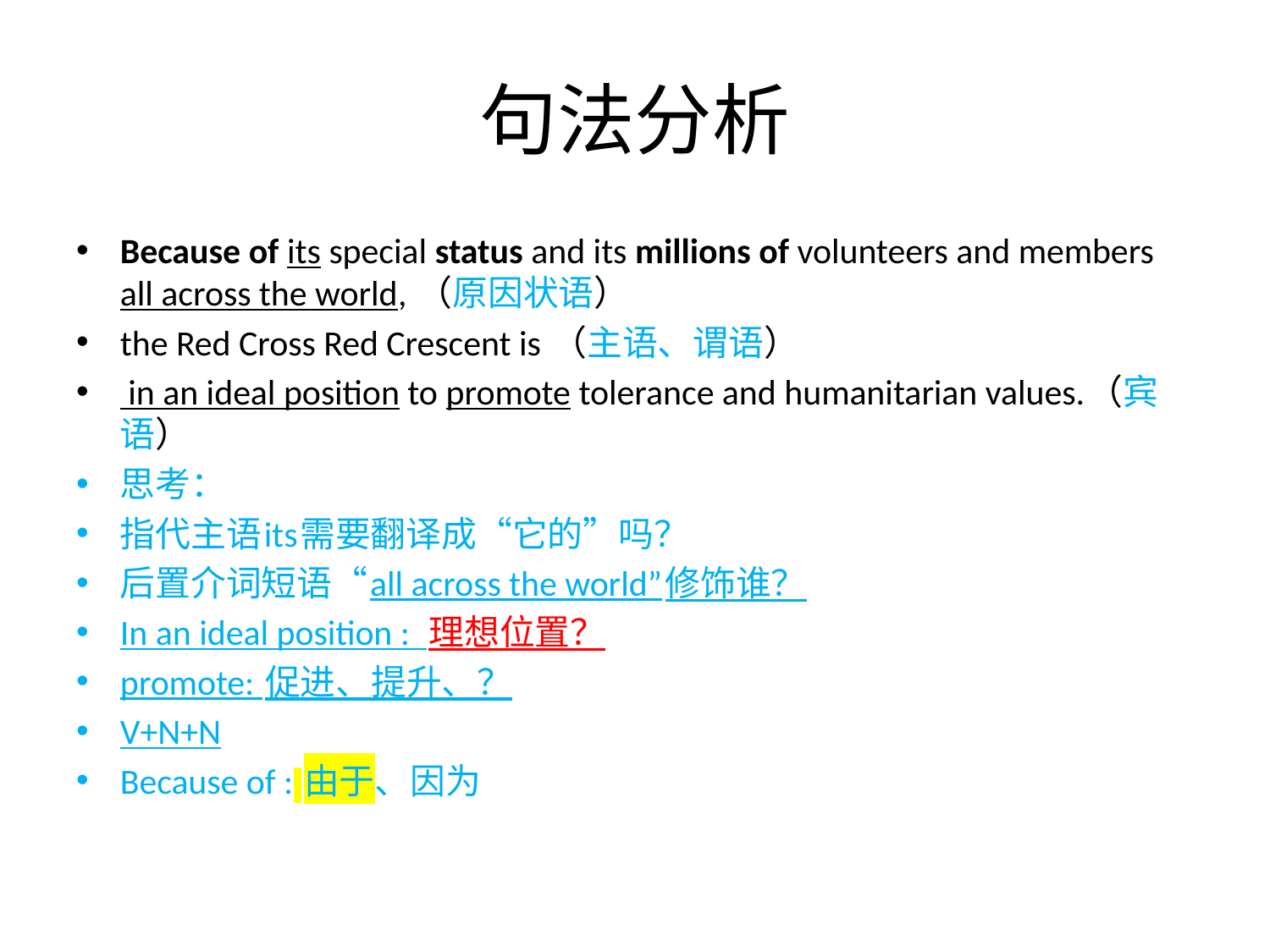

# 句法分析
Because of its special status and its millions of volunteers and members all across the world, （原因状语）
the Red Cross Red Crescent is （主语、谓语）
 in an ideal position to promote tolerance and humanitarian values.（宾语）
思考：
指代主语its需要翻译成“它的”吗？
后置介词短语“all across the world”修饰谁？
In an ideal position :  理想位置？
promote: 促进、提升、？
V+N+N
Because of : 由于、因为